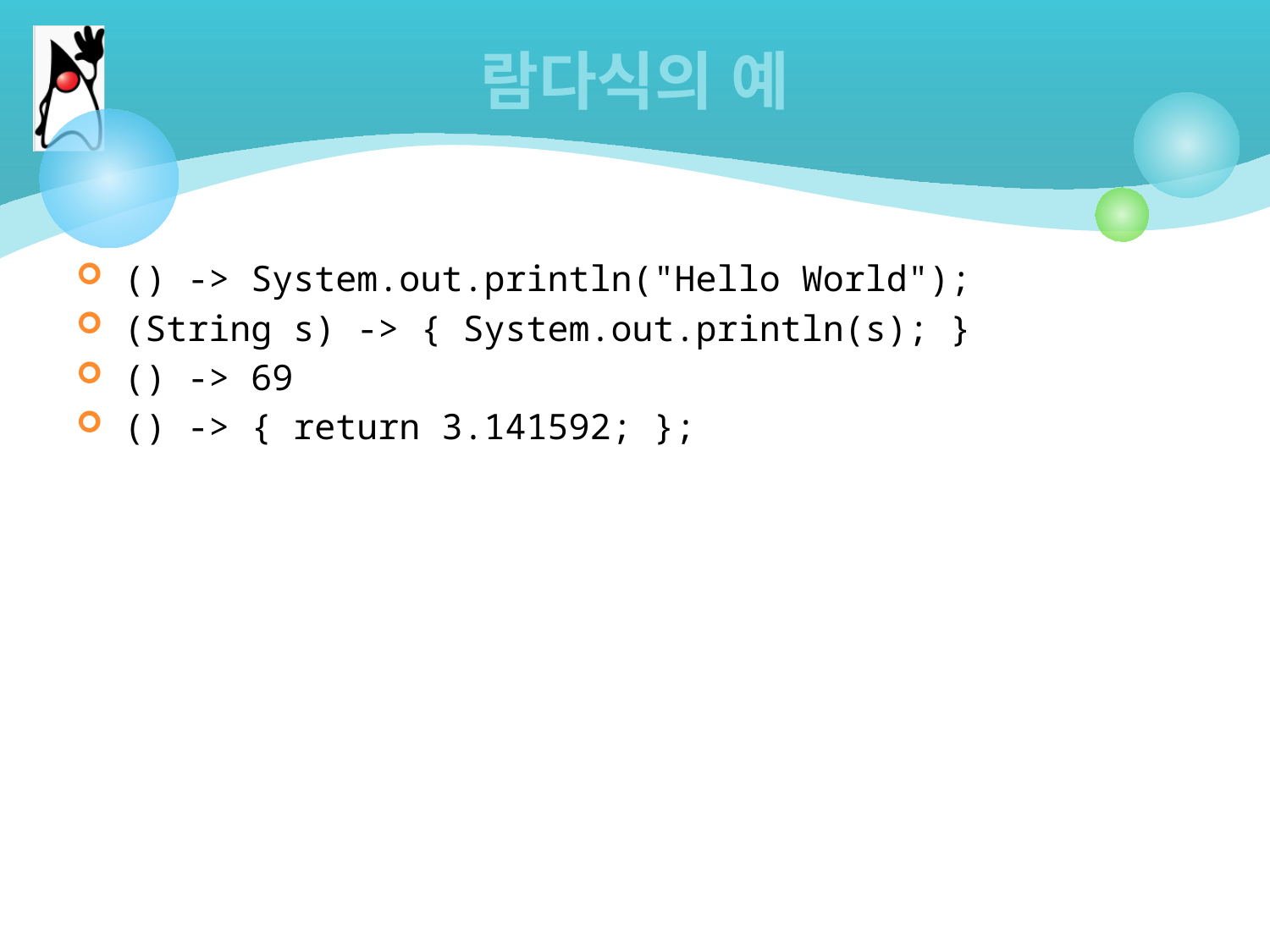

# 람다식의 예
() -> System.out.println("Hello World");
(String s) -> { System.out.println(s); }
() -> 69
() -> { return 3.141592; };